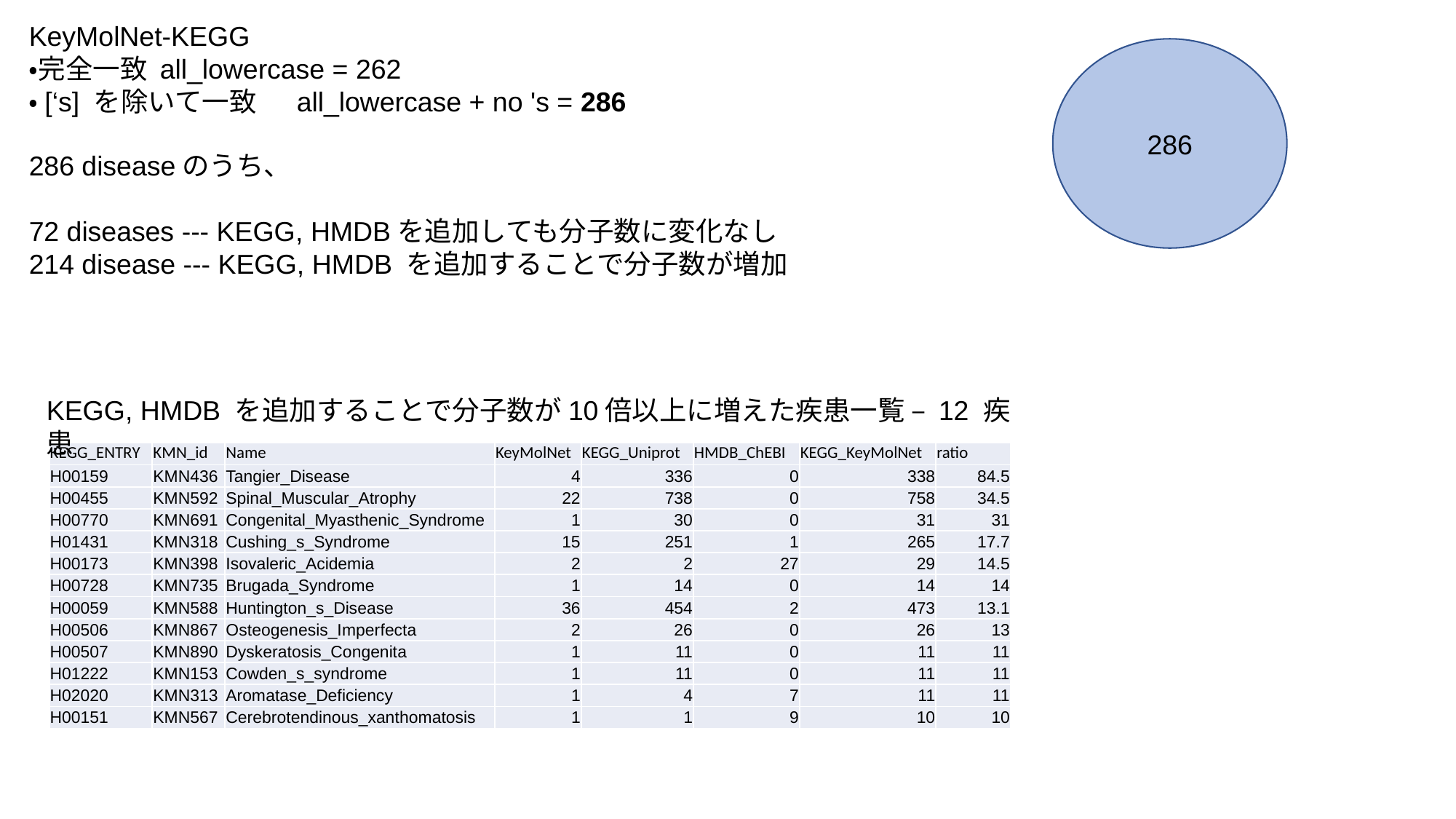

KeyMolNet-KEGG
・完全一致 all_lowercase = 262
・[‘s] を除いて一致 　all_lowercase + no 's = 286
286
286 diseaseのうち、

72 diseases --- KEGG, HMDBを追加しても分子数に変化なし
214 disease --- KEGG, HMDB を追加することで分子数が増加
KEGG, HMDB を追加することで分子数が10倍以上に増えた疾患一覧 – 12 疾患
| KEGG\_ENTRY | KMN\_id | Name | KeyMolNet | KEGG\_Uniprot | HMDB\_ChEBI | KEGG\_KeyMolNet | ratio |
| --- | --- | --- | --- | --- | --- | --- | --- |
| H00159 | KMN436 | Tangier\_Disease | 4 | 336 | 0 | 338 | 84.5 |
| H00455 | KMN592 | Spinal\_Muscular\_Atrophy | 22 | 738 | 0 | 758 | 34.5 |
| H00770 | KMN691 | Congenital\_Myasthenic\_Syndrome | 1 | 30 | 0 | 31 | 31 |
| H01431 | KMN318 | Cushing\_s\_Syndrome | 15 | 251 | 1 | 265 | 17.7 |
| H00173 | KMN398 | Isovaleric\_Acidemia | 2 | 2 | 27 | 29 | 14.5 |
| H00728 | KMN735 | Brugada\_Syndrome | 1 | 14 | 0 | 14 | 14 |
| H00059 | KMN588 | Huntington\_s\_Disease | 36 | 454 | 2 | 473 | 13.1 |
| H00506 | KMN867 | Osteogenesis\_Imperfecta | 2 | 26 | 0 | 26 | 13 |
| H00507 | KMN890 | Dyskeratosis\_Congenita | 1 | 11 | 0 | 11 | 11 |
| H01222 | KMN153 | Cowden\_s\_syndrome | 1 | 11 | 0 | 11 | 11 |
| H02020 | KMN313 | Aromatase\_Deficiency | 1 | 4 | 7 | 11 | 11 |
| H00151 | KMN567 | Cerebrotendinous\_xanthomatosis | 1 | 1 | 9 | 10 | 10 |